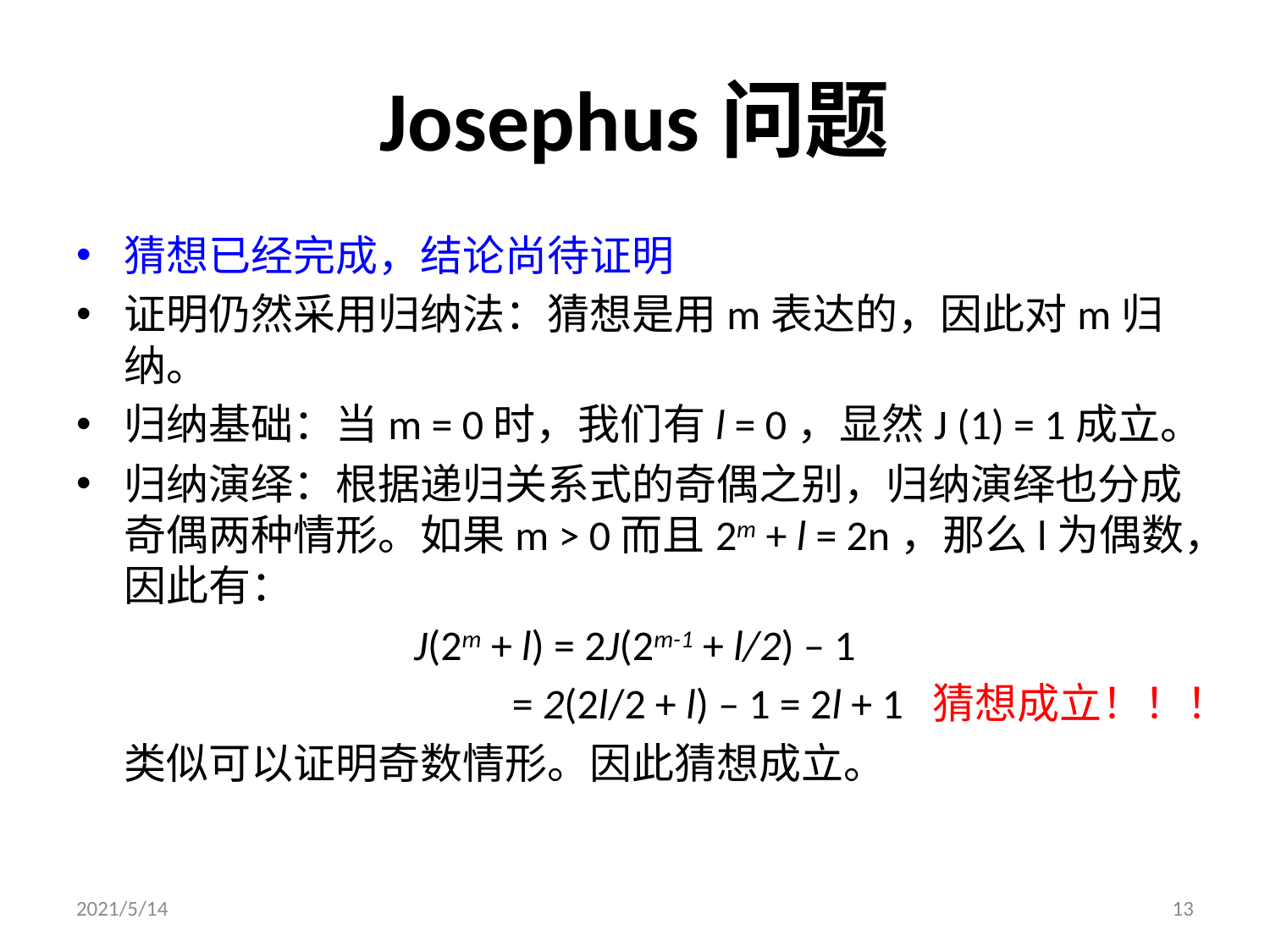

# Josephus问题
猜想已经完成，结论尚待证明
证明仍然采用归纳法：猜想是用m表达的，因此对m归纳。
归纳基础：当m = 0时，我们有l = 0，显然J (1) = 1成立。
归纳演绎：根据递归关系式的奇偶之别，归纳演绎也分成奇偶两种情形。如果m > 0而且2m + l = 2n，那么l为偶数，因此有：
J(2m + l) = 2J(2m-1 + l/2) – 1
				= 2(2l/2 + l) – 1 = 2l + 1  猜想成立！！！
	类似可以证明奇数情形。因此猜想成立。

2021/5/14
13